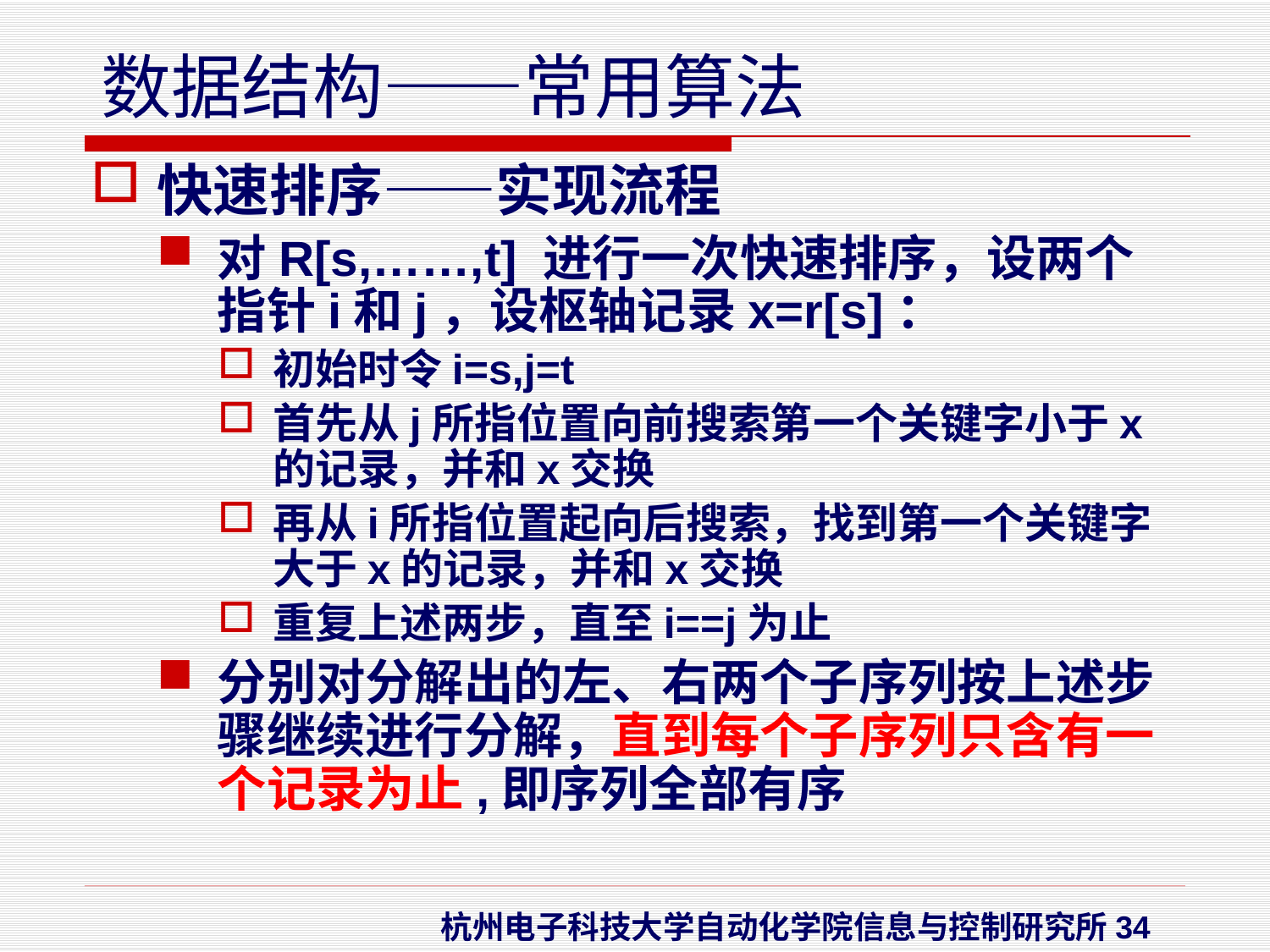

快速排序——实现流程
对R[s,……,t] 进行一次快速排序，设两个指针i和j，设枢轴记录x=r[s]：
初始时令i=s,j=t
首先从j所指位置向前搜索第一个关键字小于x的记录，并和x交换
再从i所指位置起向后搜索，找到第一个关键字大于x的记录，并和x交换
重复上述两步，直至i==j为止
分别对分解出的左、右两个子序列按上述步骤继续进行分解，直到每个子序列只含有一个记录为止,即序列全部有序